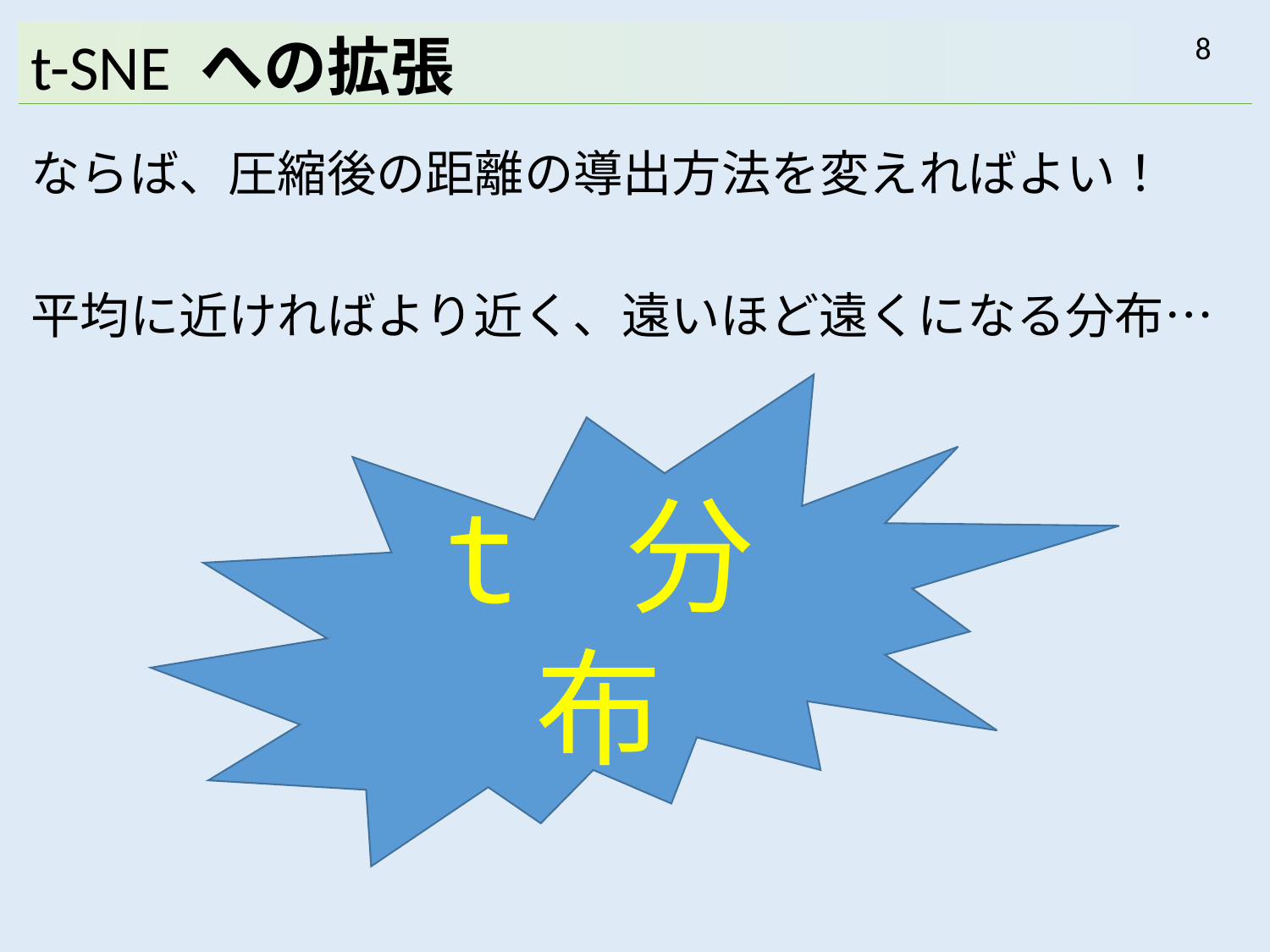

# t-SNE への拡張
ならば、圧縮後の距離の導出方法を変えればよい！

平均に近ければより近く、遠いほど遠くになる分布…

t 分布